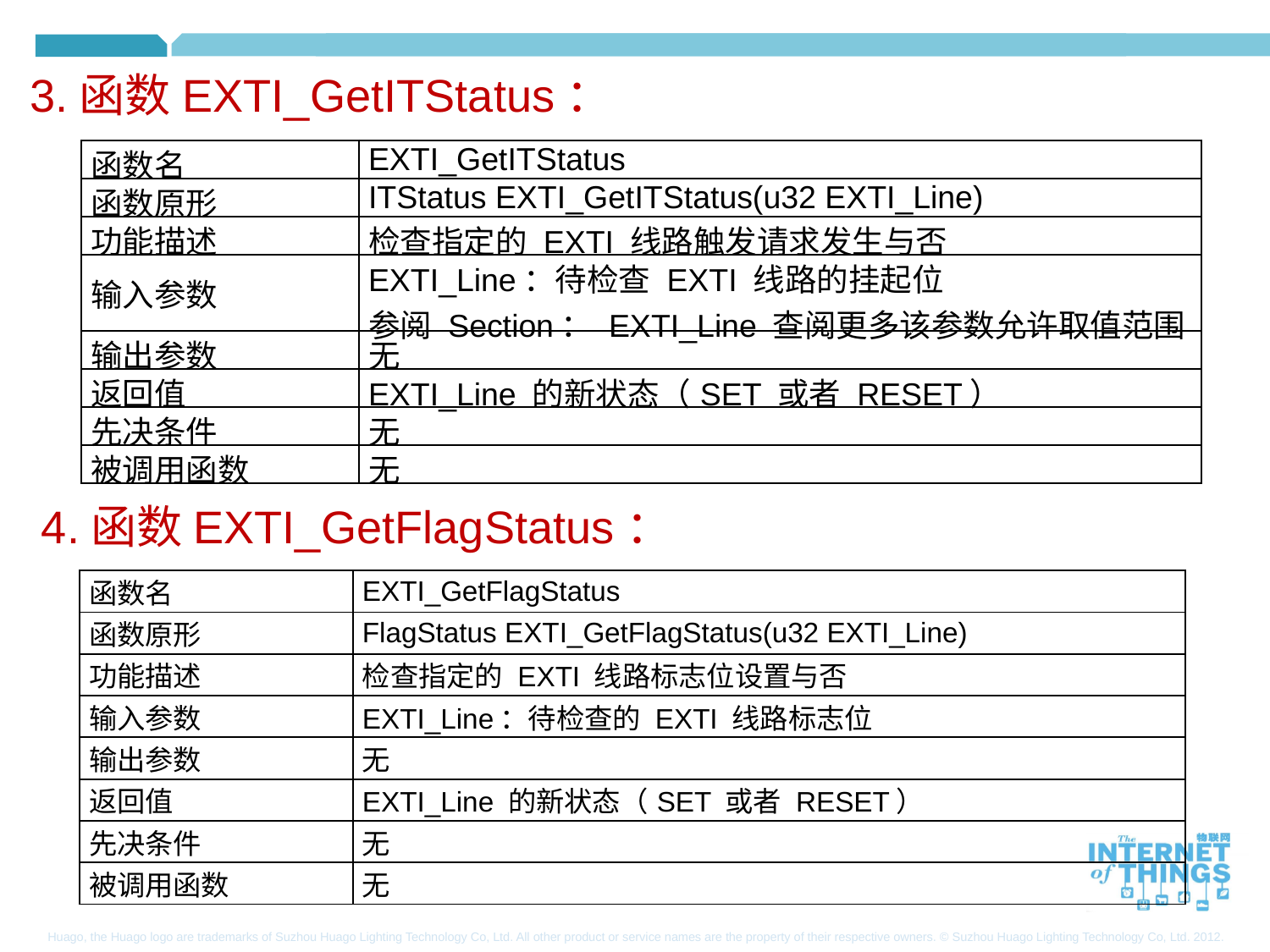

3.函数EXTI_GetITStatus：
| 函数名 | EXTI\_GetITStatus |
| --- | --- |
| 函数原形 | ITStatus EXTI\_GetITStatus(u32 EXTI\_Line) |
| 功能描述 | 检查指定的 EXTI 线路触发请求发生与否 |
| 输入参数 | EXTI\_Line：待检查 EXTI 线路的挂起位 参阅 Section： EXTI\_Line 查阅更多该参数允许取值范围 |
| 输出参数 | 无 |
| 返回值 | EXTI\_Line 的新状态（SET 或者 RESET） |
| 先决条件 | 无 |
| 被调用函数 | 无 |
4.函数EXTI_GetFlagStatus：
| 函数名 | EXTI\_GetFlagStatus |
| --- | --- |
| 函数原形 | FlagStatus EXTI\_GetFlagStatus(u32 EXTI\_Line) |
| 功能描述 | 检查指定的 EXTI 线路标志位设置与否 |
| 输入参数 | EXTI\_Line：待检查的 EXTI 线路标志位 |
| 输出参数 | 无 |
| 返回值 | EXTI\_Line 的新状态（SET 或者 RESET） |
| 先决条件 | 无 |
| 被调用函数 | 无 |